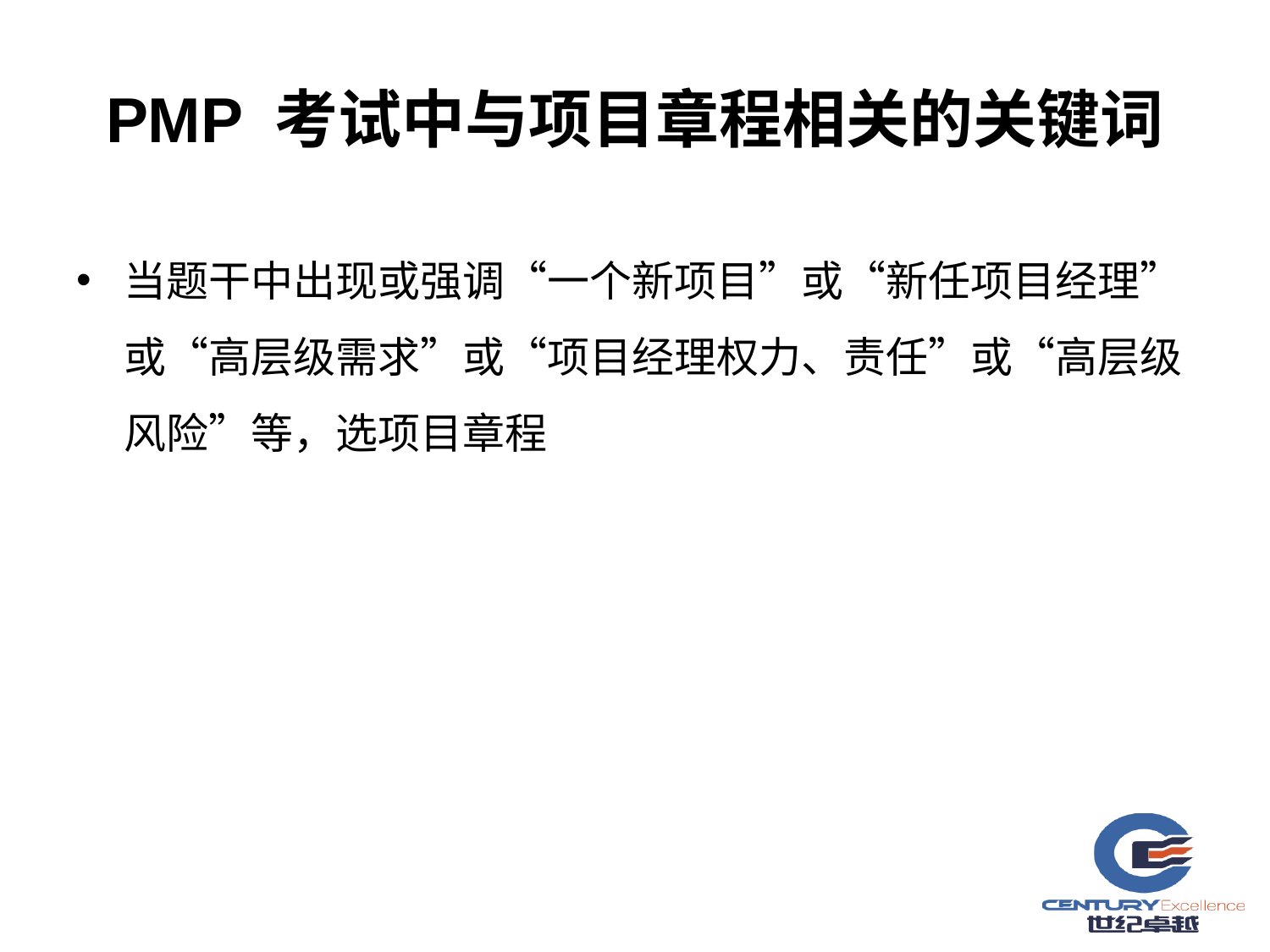

# PMP 考试中与项目章程相关的关键词
当题干中出现或强调“一个新项目”或“新任项目经理”或“高层级需求”或“项目经理权力、责任”或“高层级风险”等，选项目章程